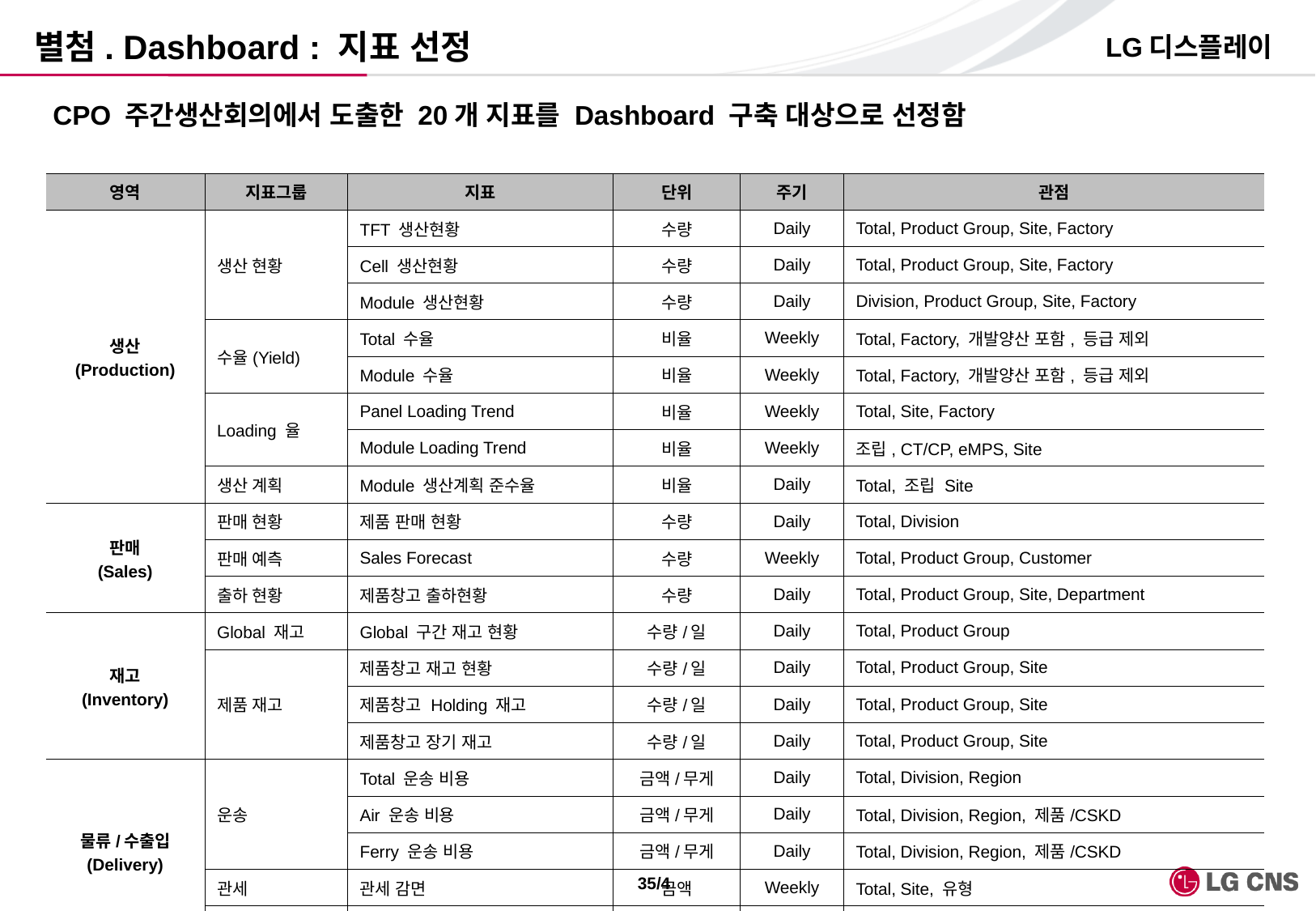

# 별첨. Dashboard : 지표 선정
LG디스플레이

CPO 주간생산회의에서 도출한 20개 지표를 Dashboard 구축 대상으로 선정함
| 영역 | 지표그룹 | 지표 | 단위 | 주기 | 관점 |
| --- | --- | --- | --- | --- | --- |
| 생산 (Production) | 생산 현황 | TFT 생산현황 | 수량 | Daily | Total, Product Group, Site, Factory |
|  |  | Cell 생산현황 | 수량 | Daily | Total, Product Group, Site, Factory |
|  |  | Module 생산현황 | 수량 | Daily | Division, Product Group, Site, Factory |
|  | 수율(Yield) | Total 수율 | 비율 | Weekly | Total, Factory, 개발양산 포함, 등급 제외 |
|  |  | Module 수율 | 비율 | Weekly | Total, Factory, 개발양산 포함, 등급 제외 |
|  | Loading 율 | Panel Loading Trend | 비율 | Weekly | Total, Site, Factory |
|  |  | Module Loading Trend | 비율 | Weekly | 조립, CT/CP, eMPS, Site |
|  | 생산 계획 | Module 생산계획 준수율 | 비율 | Daily | Total, 조립 Site |
| 판매 (Sales) | 판매 현황 | 제품 판매 현황 | 수량 | Daily | Total, Division |
|  | 판매 예측 | Sales Forecast | 수량 | Weekly | Total, Product Group, Customer |
|  | 출하 현황 | 제품창고 출하현황 | 수량 | Daily | Total, Product Group, Site, Department |
| 재고 (Inventory) | Global 재고 | Global 구간 재고 현황 | 수량/일 | Daily | Total, Product Group |
|  | 제품 재고 | 제품창고 재고 현황 | 수량/일 | Daily | Total, Product Group, Site |
|  |  | 제품창고 Holding 재고 | 수량/일 | Daily | Total, Product Group, Site |
|  |  | 제품창고 장기 재고 | 수량/일 | Daily | Total, Product Group, Site |
| 물류/수출입 (Delivery) | 운송 | Total 운송 비용 | 금액/무게 | Daily | Total, Division, Region |
|  |  | Air 운송 비용 | 금액/무게 | Daily | Total, Division, Region, 제품/CSKD |
|  |  | Ferry 운송 비용 | 금액/무게 | Daily | Total, Division, Region, 제품/CSKD |
|  | 관세 | 관세 감면 | 금액 | Weekly | Total, Site, 유형 |
|  | 통관 | 통관 현황 | 금액 | Daily | Total, Product Group, Site(판매법인 포함) |